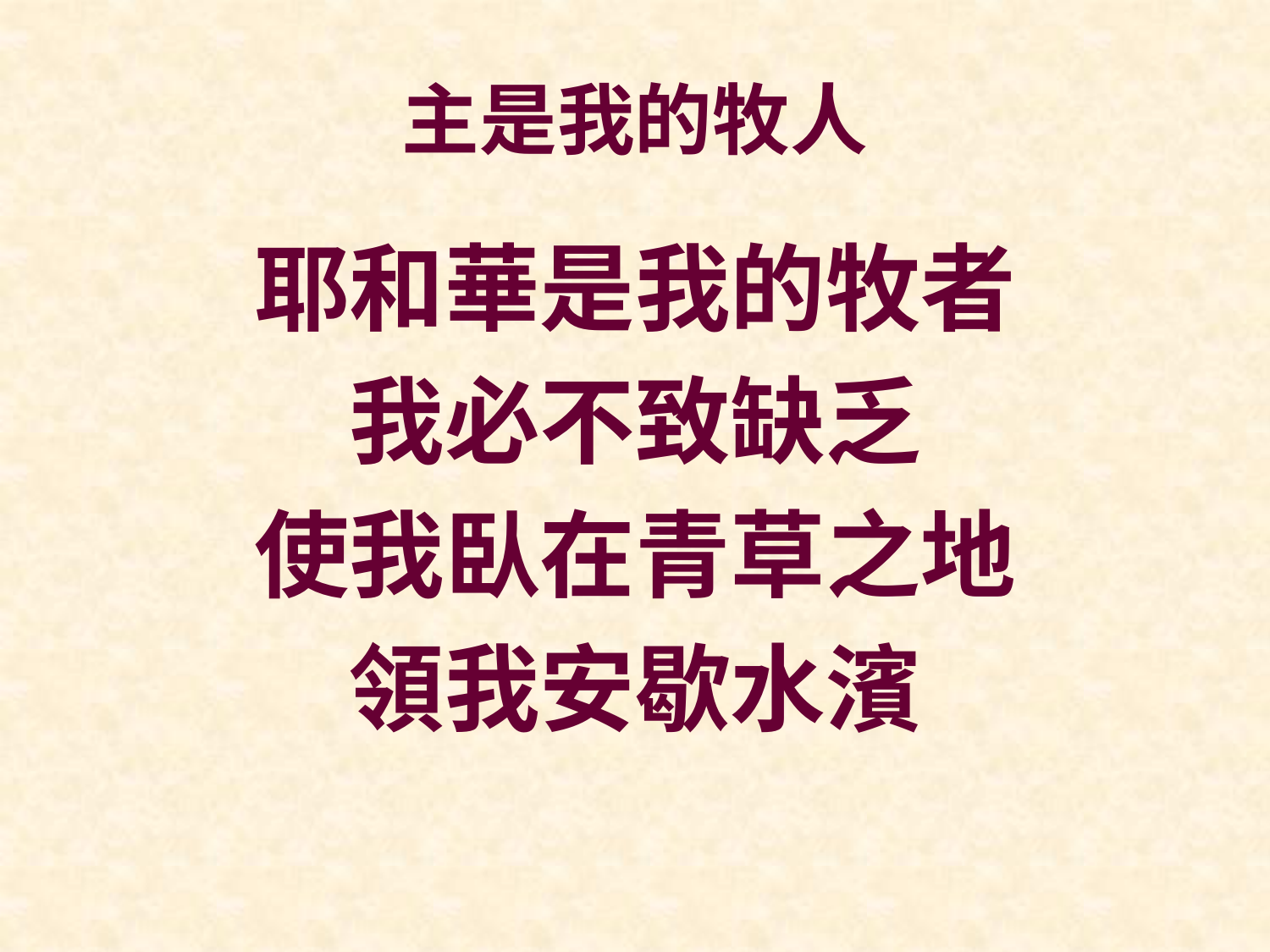

# 主是我的牧人
耶和華是我的牧者
我必不致缺乏
使我臥在青草之地
領我安歇水濱